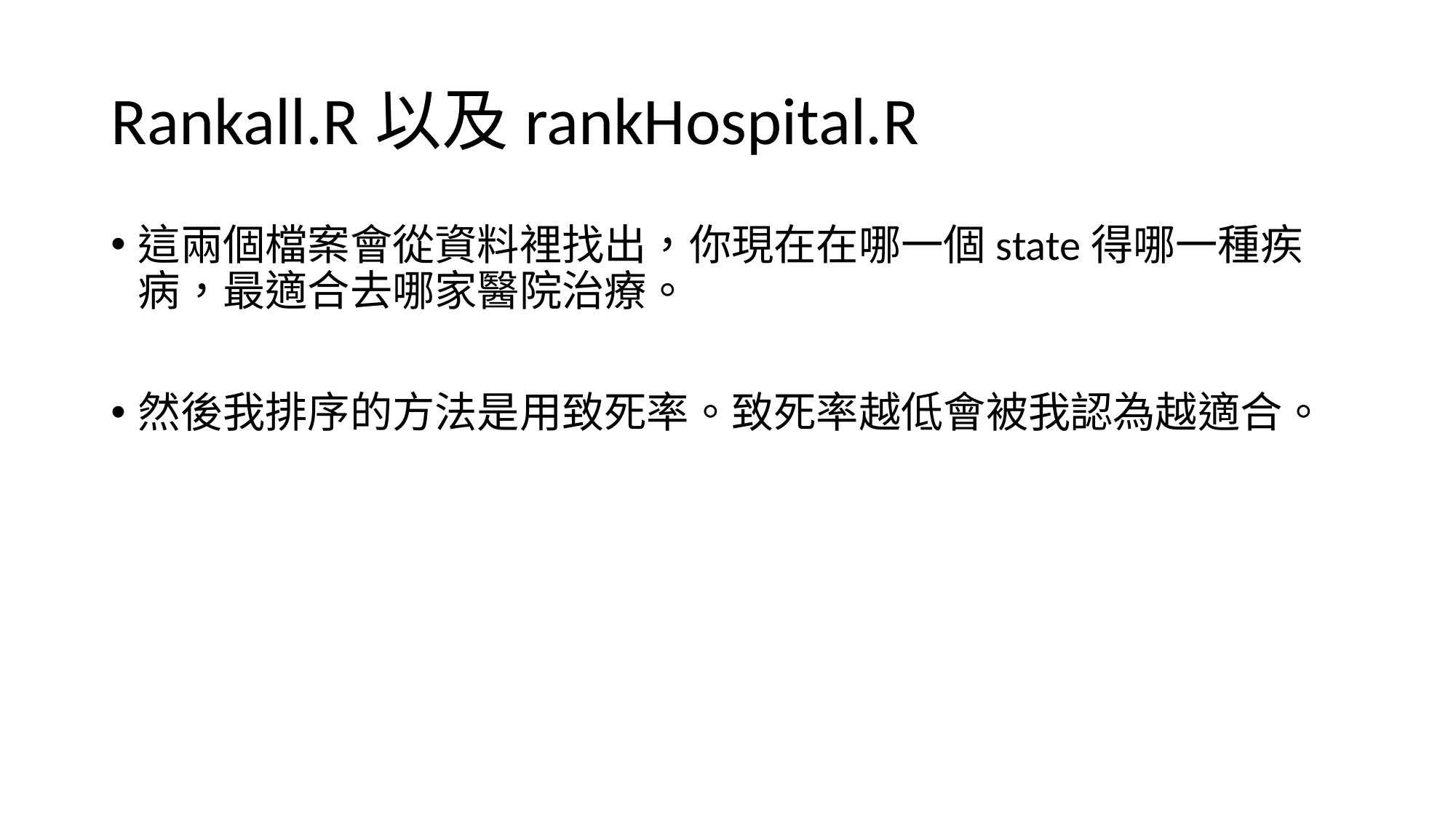

# Rankall.R以及rankHospital.R
這兩個檔案會從資料裡找出，你現在在哪一個state得哪一種疾病，最適合去哪家醫院治療。

然後我排序的方法是用致死率。致死率越低會被我認為越適合。